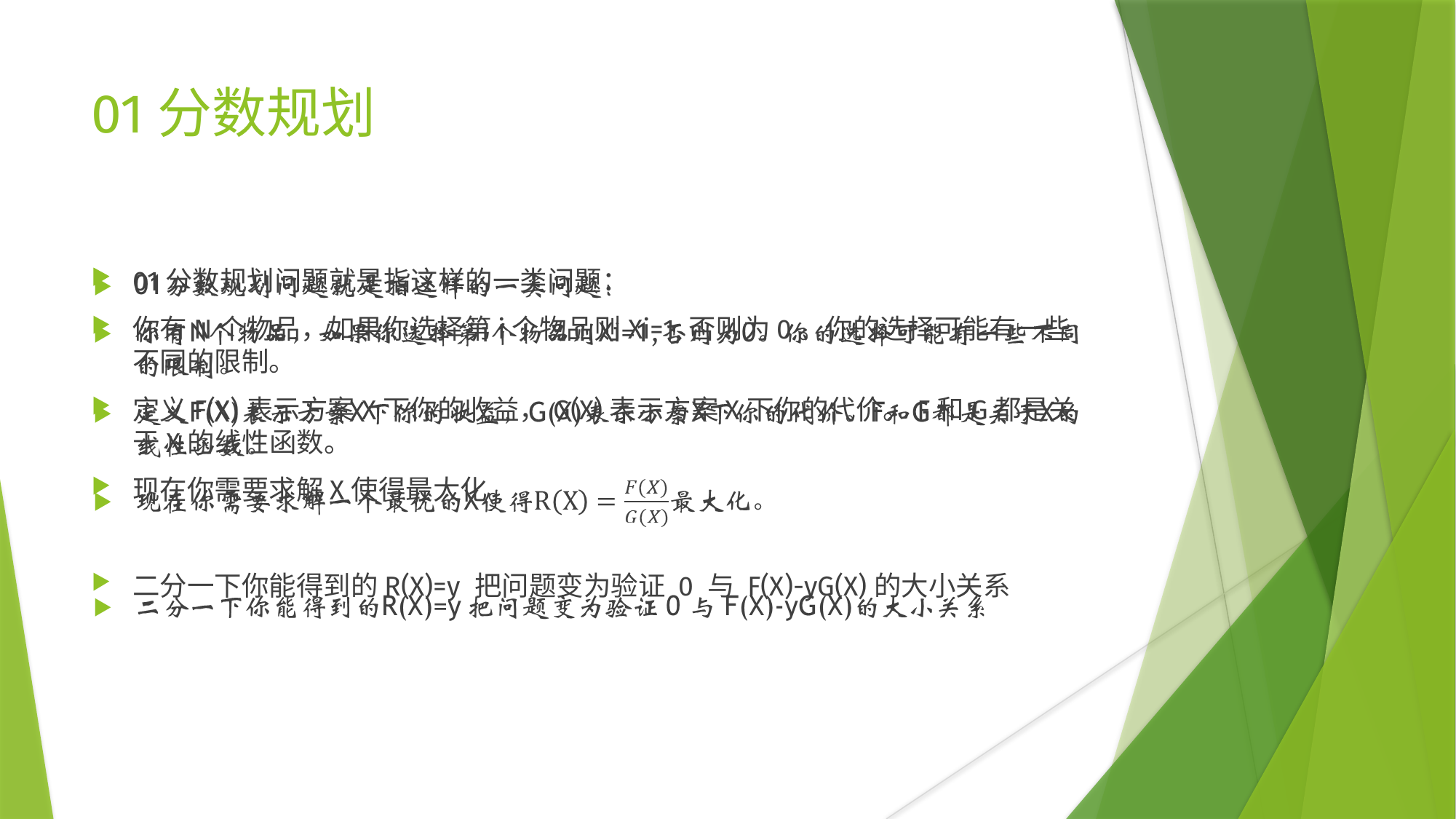

01分数规划
01分数规划问题就是指这样的一类问题：
你有N个物品，如果你选择第i个物品则Xi=1,否则为0。你的选择可能有一些不同的限制。
定义F(X)表示方案X下你的收益，G(X)表示方案X下你的代价。F和G都是关于X的线性函数。
现在你需要求解X使得最大化。

二分一下你能得到的R(X)=y 把问题变为验证 0 与 F(X)-yG(X)的大小关系